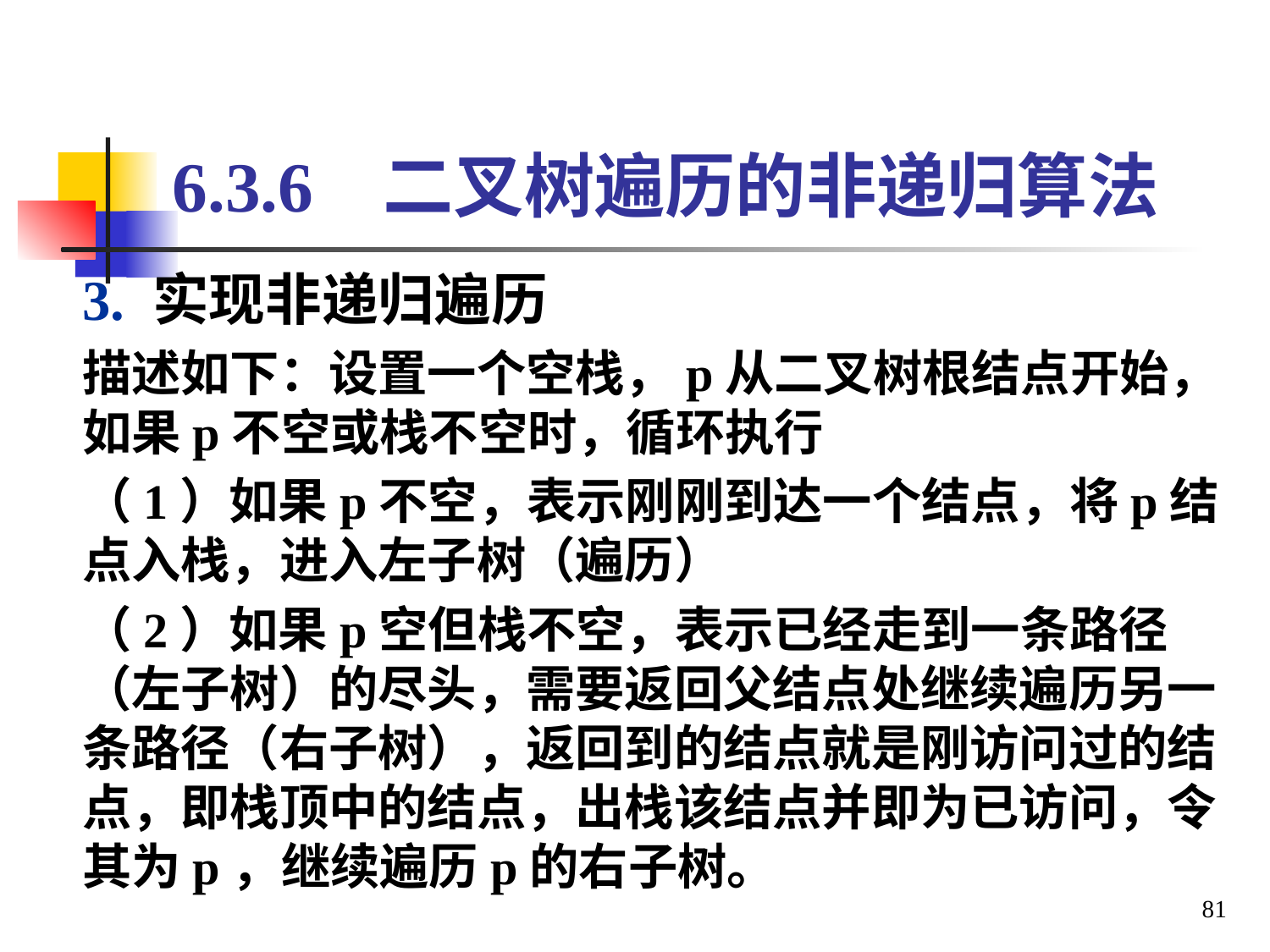

# 6.3.6   二叉树遍历的非递归算法
3. 实现非递归遍历
描述如下：设置一个空栈，p从二叉树根结点开始，如果p不空或栈不空时，循环执行
（1）如果p不空，表示刚刚到达一个结点，将p结点入栈，进入左子树（遍历）
（2）如果p空但栈不空，表示已经走到一条路径（左子树）的尽头，需要返回父结点处继续遍历另一条路径（右子树），返回到的结点就是刚访问过的结点，即栈顶中的结点，出栈该结点并即为已访问，令其为p，继续遍历p的右子树。

81